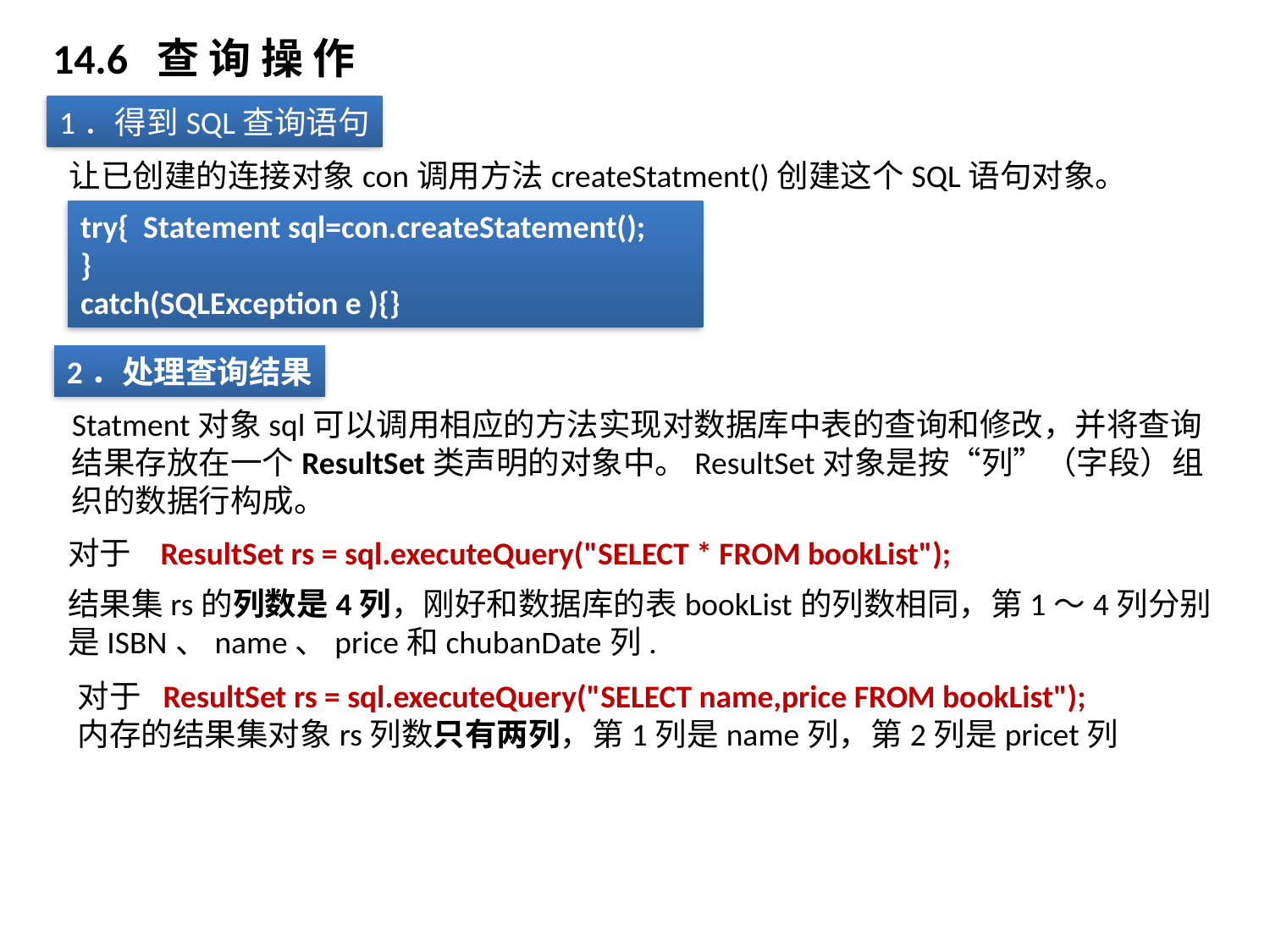

# 14.6  查 询 操 作
1．得到SQL查询语句
让已创建的连接对象con调用方法createStatment()创建这个SQL语句对象。
try{  Statement sql=con.createStatement();
}
catch(SQLException e ){}
2．处理查询结果
Statment对象sql可以调用相应的方法实现对数据库中表的查询和修改，并将查询结果存放在一个ResultSet类声明的对象中。ResultSet对象是按“列”（字段）组织的数据行构成。
对于   ResultSet rs = sql.executeQuery("SELECT * FROM bookList");
结果集rs的列数是4列，刚好和数据库的表bookList的列数相同，第1～4列分别是ISBN、name、price和chubanDate列.
对于  ResultSet rs = sql.executeQuery("SELECT name,price FROM bookList");
内存的结果集对象rs列数只有两列，第1列是name列，第2列是pricet列